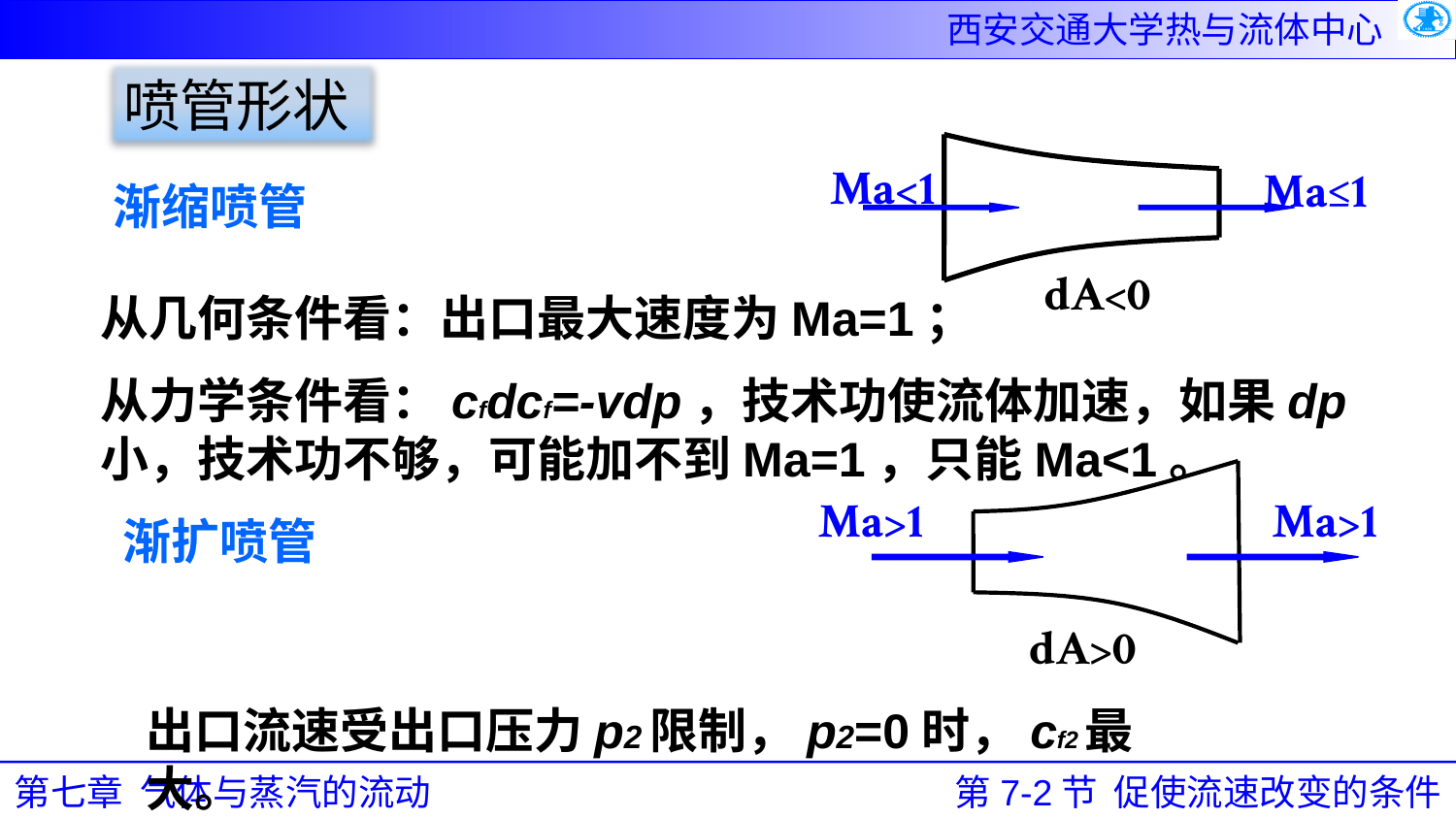

喷管形状

Ma<1
Ma≤1

dA<0
渐缩喷管
从几何条件看：出口最大速度为Ma=1；
从力学条件看：cfdcf=-vdp，技术功使流体加速，如果dp小，技术功不够，可能加不到Ma=1，只能Ma<1。

Ma>1
Ma>1

dA>0
渐扩喷管
出口流速受出口压力p2限制，p2=0时，cf2最大。